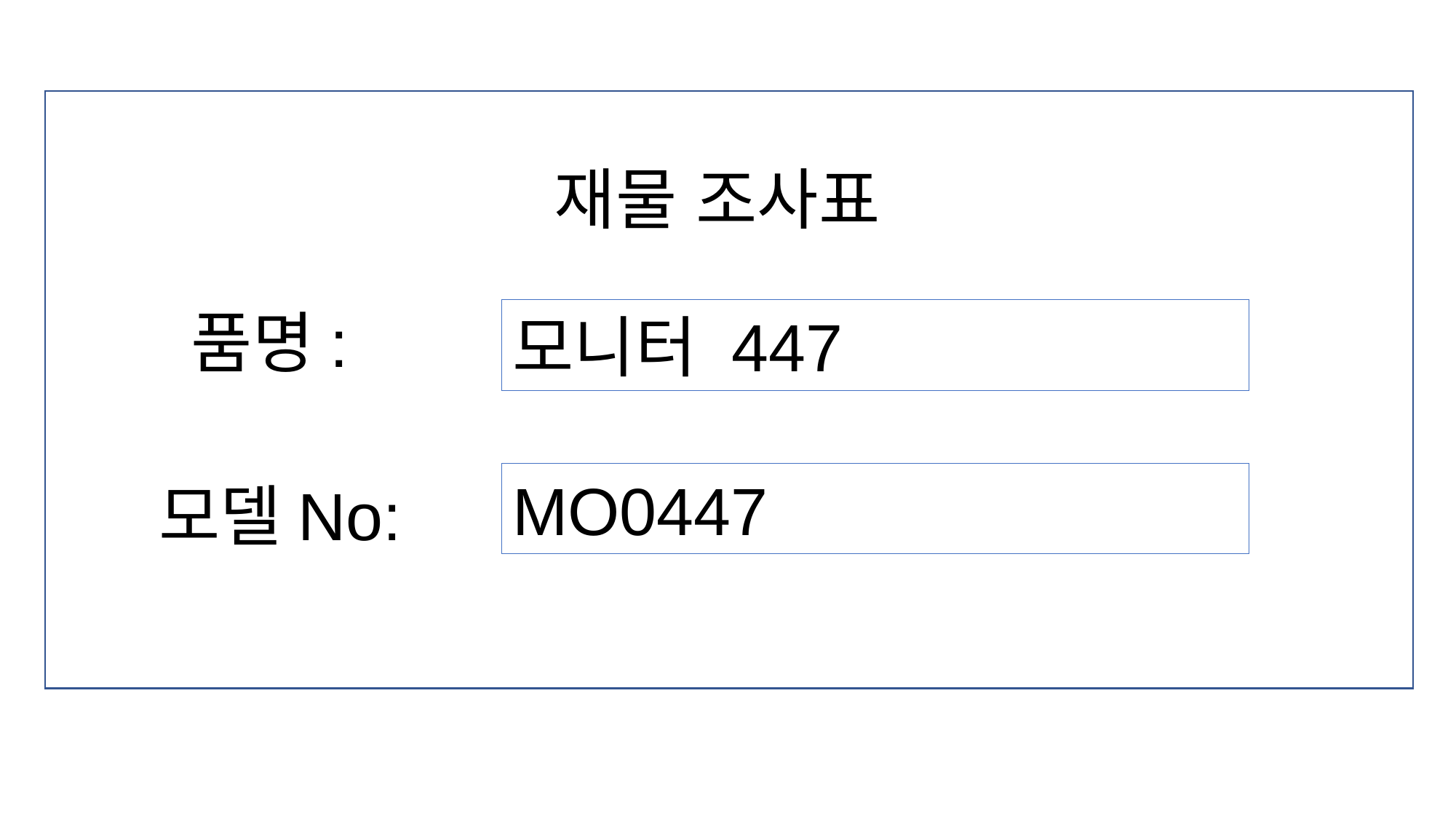

재물 조사표
품명:
모니터 447
MO0447
모델No: